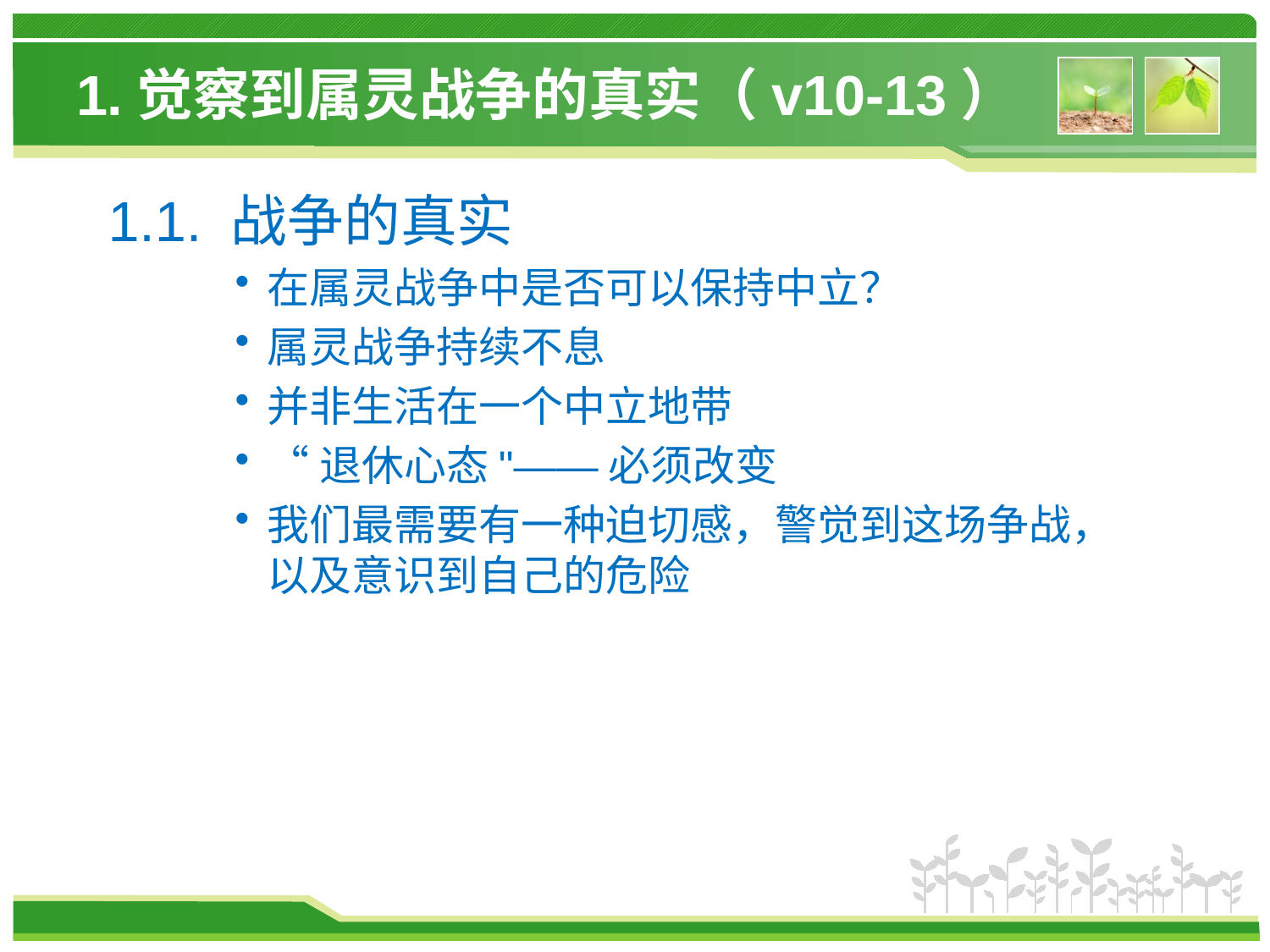

# 1.觉察到属灵战争的真实（v10-13）
1.1. 战争的真实
在属灵战争中是否可以保持中立？
属灵战争持续不息
并非生活在一个中立地带
“退休心态"——必须改变
我们最需要有一种迫切感，警觉到这场争战，以及意识到自己的危险